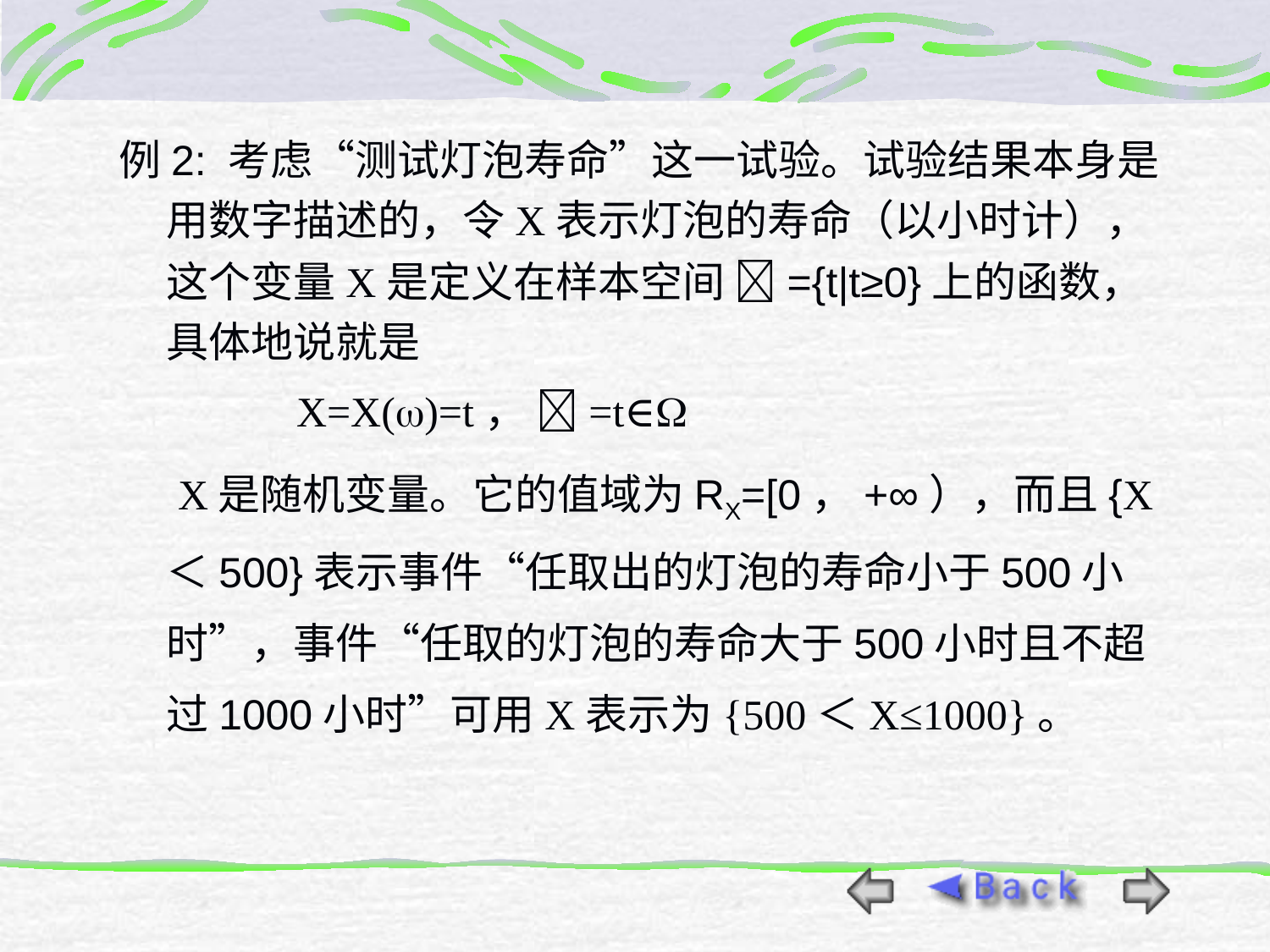

例2: 考虑“测试灯泡寿命”这一试验。试验结果本身是用数字描述的，令X表示灯泡的寿命（以小时计），这个变量X是定义在样本空间 Ω={t|t≥0}上的函数，具体地说就是
               X=X(ω)=t， ω=t∈Ω
     X是随机变量。它的值域为RX=[0，+∞），而且{X＜500}表示事件“任取出的灯泡的寿命小于500小时”，事件“任取的灯泡的寿命大于500小时且不超过1000小时”可用X表示为{500＜X≤1000}。